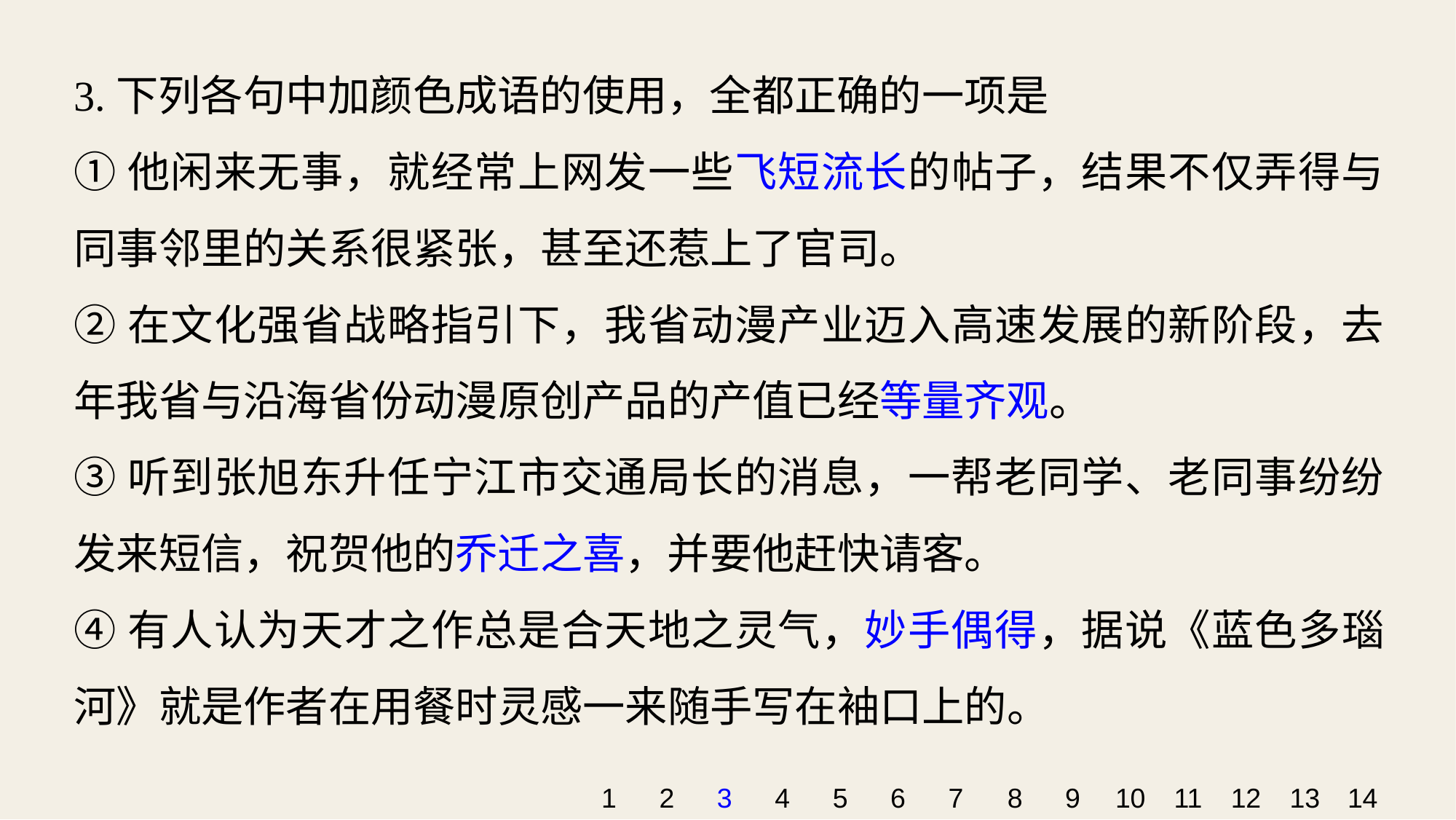

3.下列各句中加颜色成语的使用，全都正确的一项是
①他闲来无事，就经常上网发一些飞短流长的帖子，结果不仅弄得与同事邻里的关系很紧张，甚至还惹上了官司。
②在文化强省战略指引下，我省动漫产业迈入高速发展的新阶段，去年我省与沿海省份动漫原创产品的产值已经等量齐观。
③听到张旭东升任宁江市交通局长的消息，一帮老同学、老同事纷纷发来短信，祝贺他的乔迁之喜，并要他赶快请客。
④有人认为天才之作总是合天地之灵气，妙手偶得，据说《蓝色多瑙河》就是作者在用餐时灵感一来随手写在袖口上的。
1
2
3
4
5
6
7
8
9
10
11
12
13
14